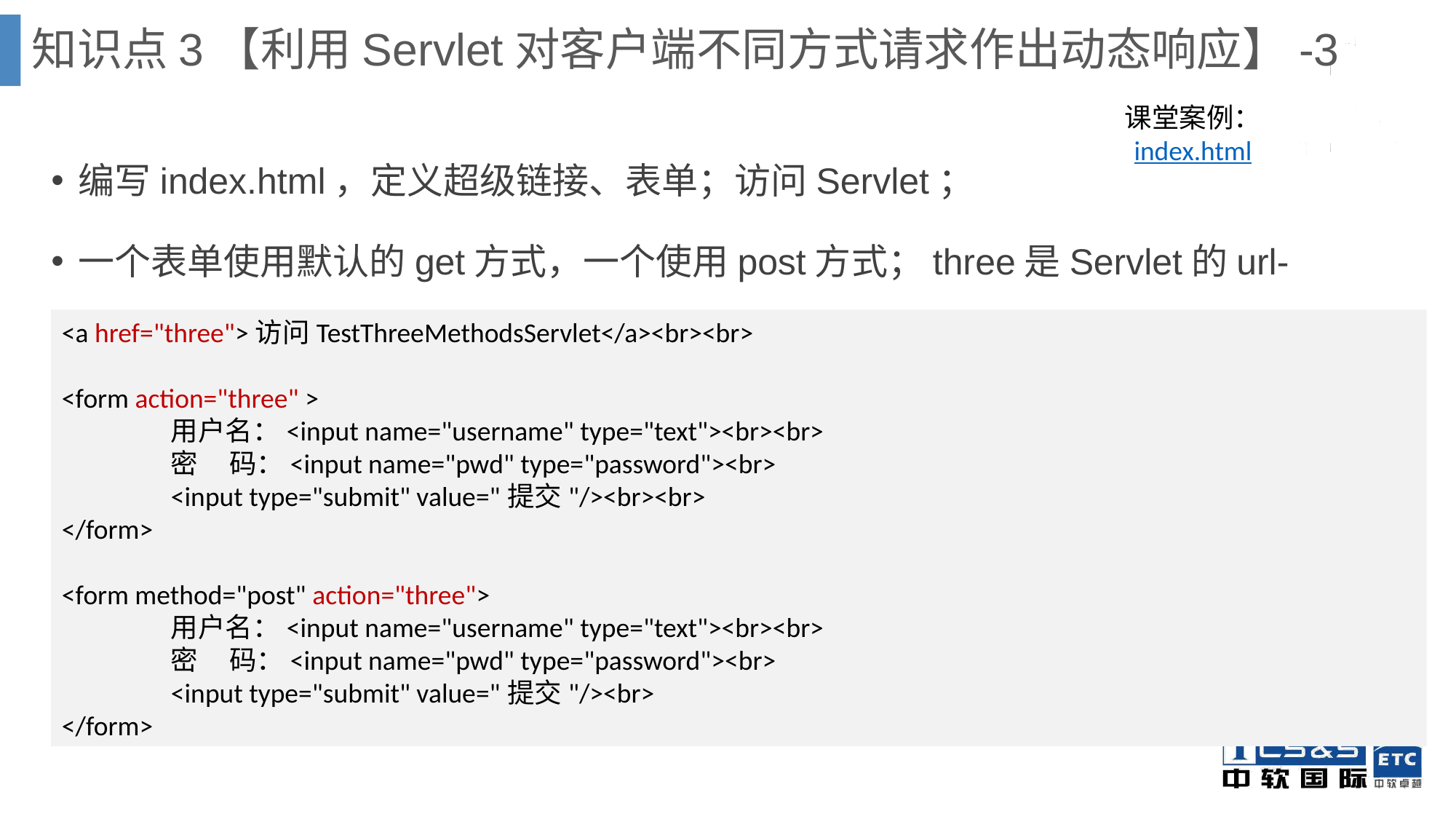

知识点3【利用Servlet对客户端不同方式请求作出动态响应】-3
课堂案例：
index.html
编写index.html，定义超级链接、表单；访问Servlet；
一个表单使用默认的get方式，一个使用post方式；three是Servlet的url-pattern；
<a href="three">访问TestThreeMethodsServlet</a><br><br>

<form action="three" >
	用户名：<input name="username" type="text"><br><br>
	密     码：<input name="pwd" type="password"><br>
	<input type="submit" value="提交"/><br><br>
</form>

<form method="post" action="three">
	用户名：<input name="username" type="text"><br><br>
	密     码：<input name="pwd" type="password"><br>
	<input type="submit" value="提交"/><br>
</form>